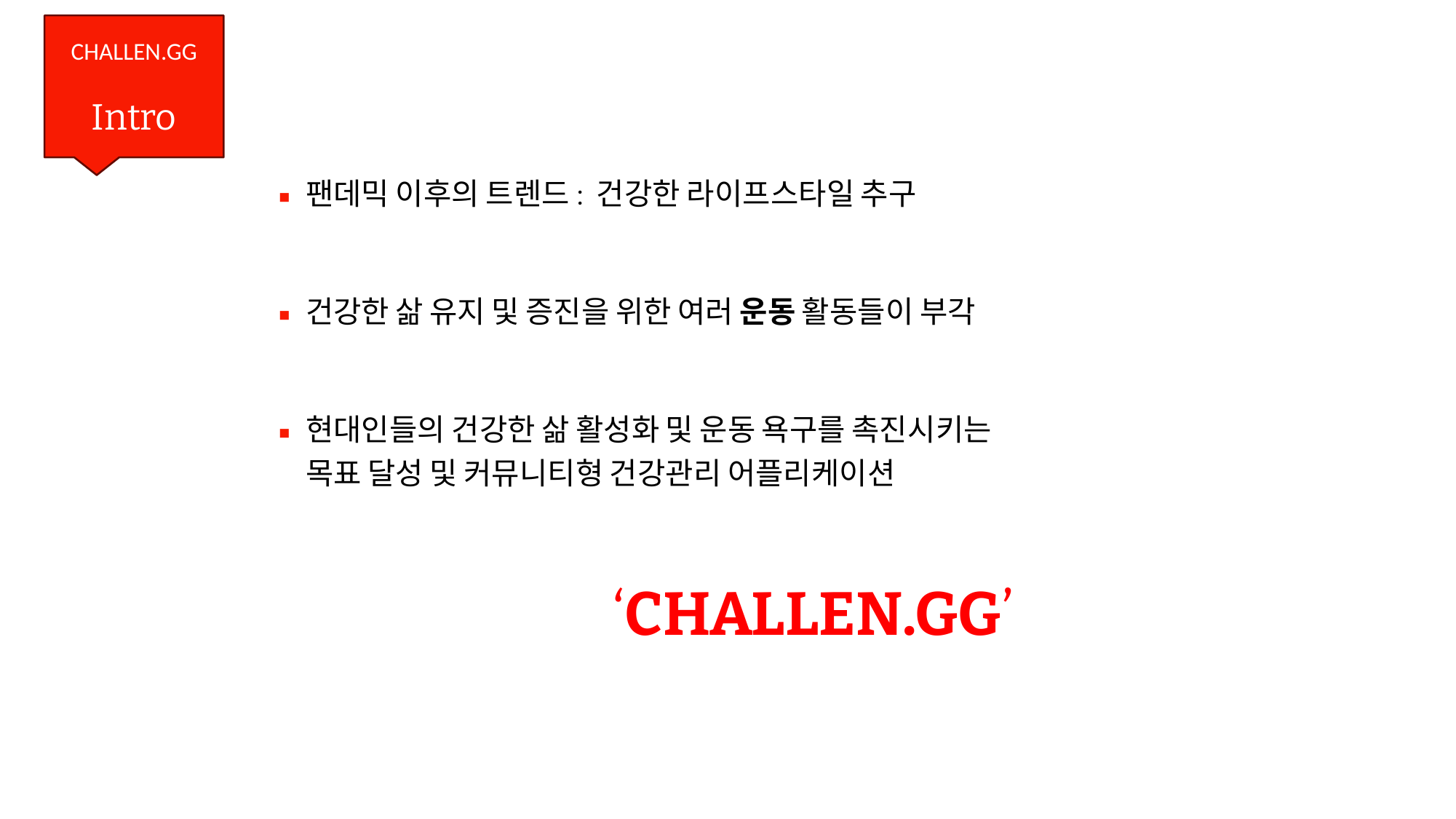

CHALLEN.GG
Intro

팬데믹 이후의 트렌드: 건강한 라이프스타일 추구

건강한 삶 유지 및 증진을 위한 여러 운동 활동들이 부각

현대인들의 건강한 삶 활성화 및 운동 욕구를 촉진시키는
목표 달성 및 커뮤니티형 건강관리 어플리케이션

‘CHALLEN.GG’